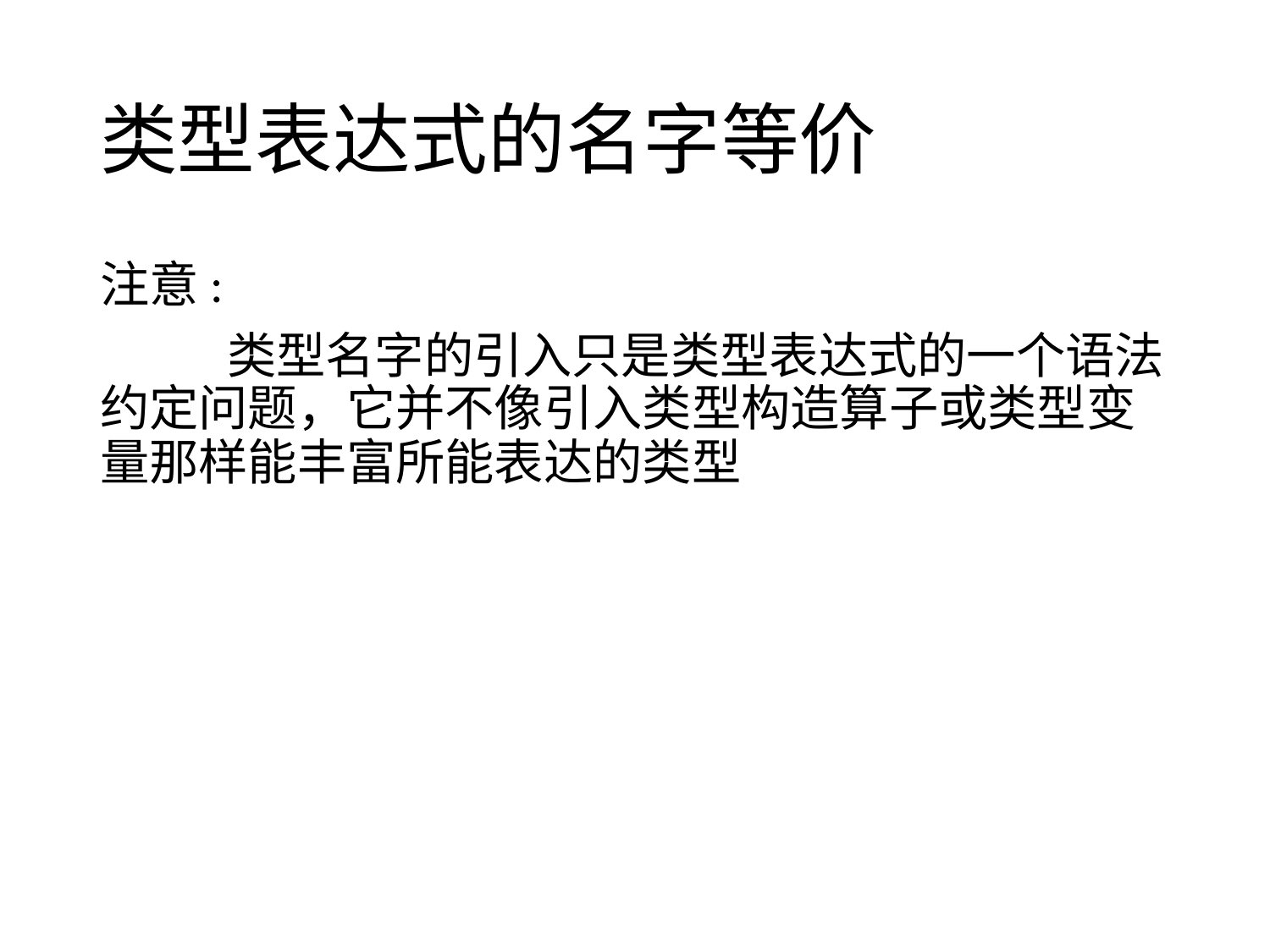

# 类型表达式的名字等价
注意:
	类型名字的引入只是类型表达式的一个语法约定问题，它并不像引入类型构造算子或类型变量那样能丰富所能表达的类型